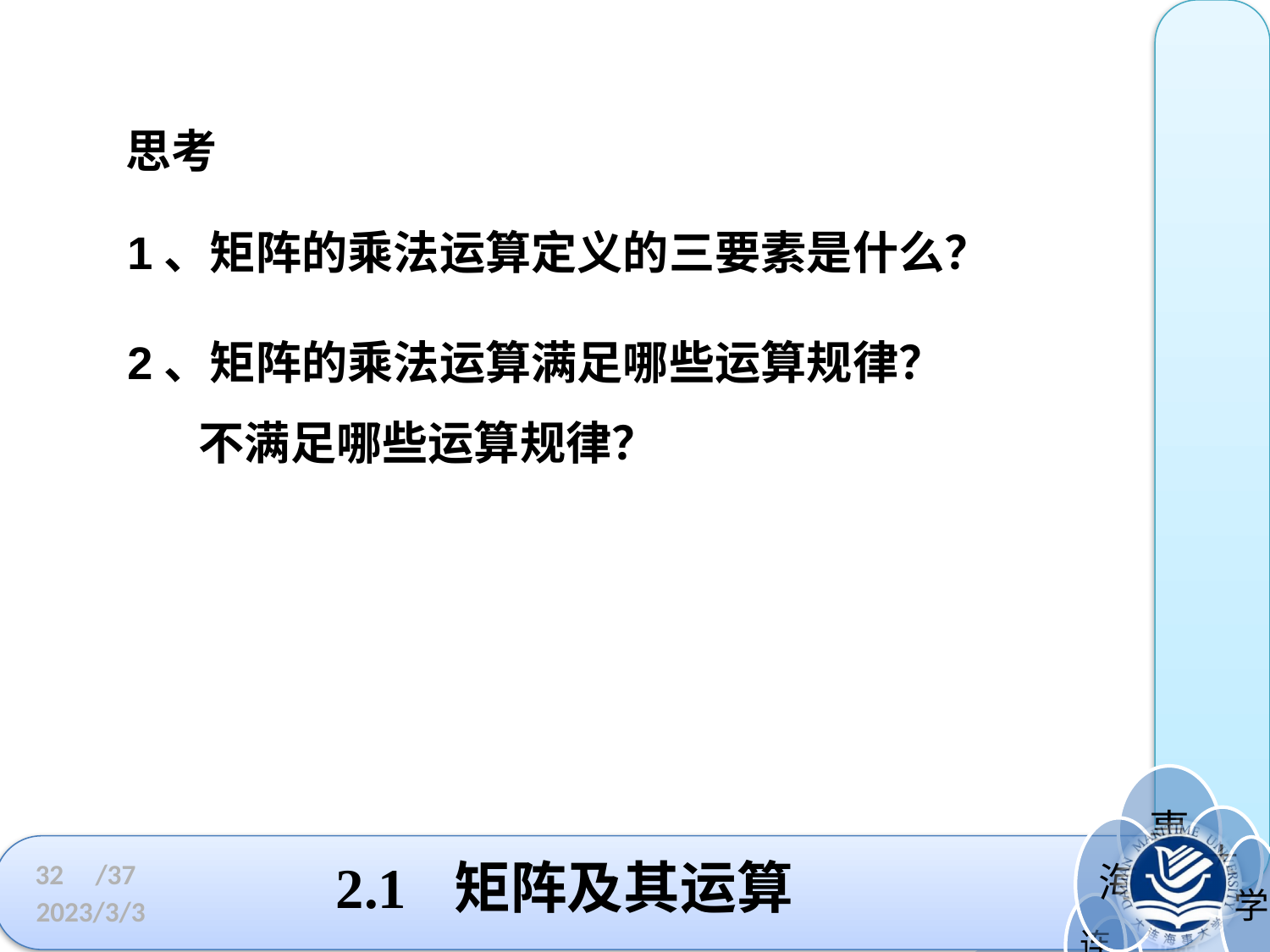

思考
1、矩阵的乘法运算定义的三要素是什么？
2、矩阵的乘法运算满足哪些运算规律？
不满足哪些运算规律？
# 2.1 矩阵及其运算
32
/37
2023/3/3